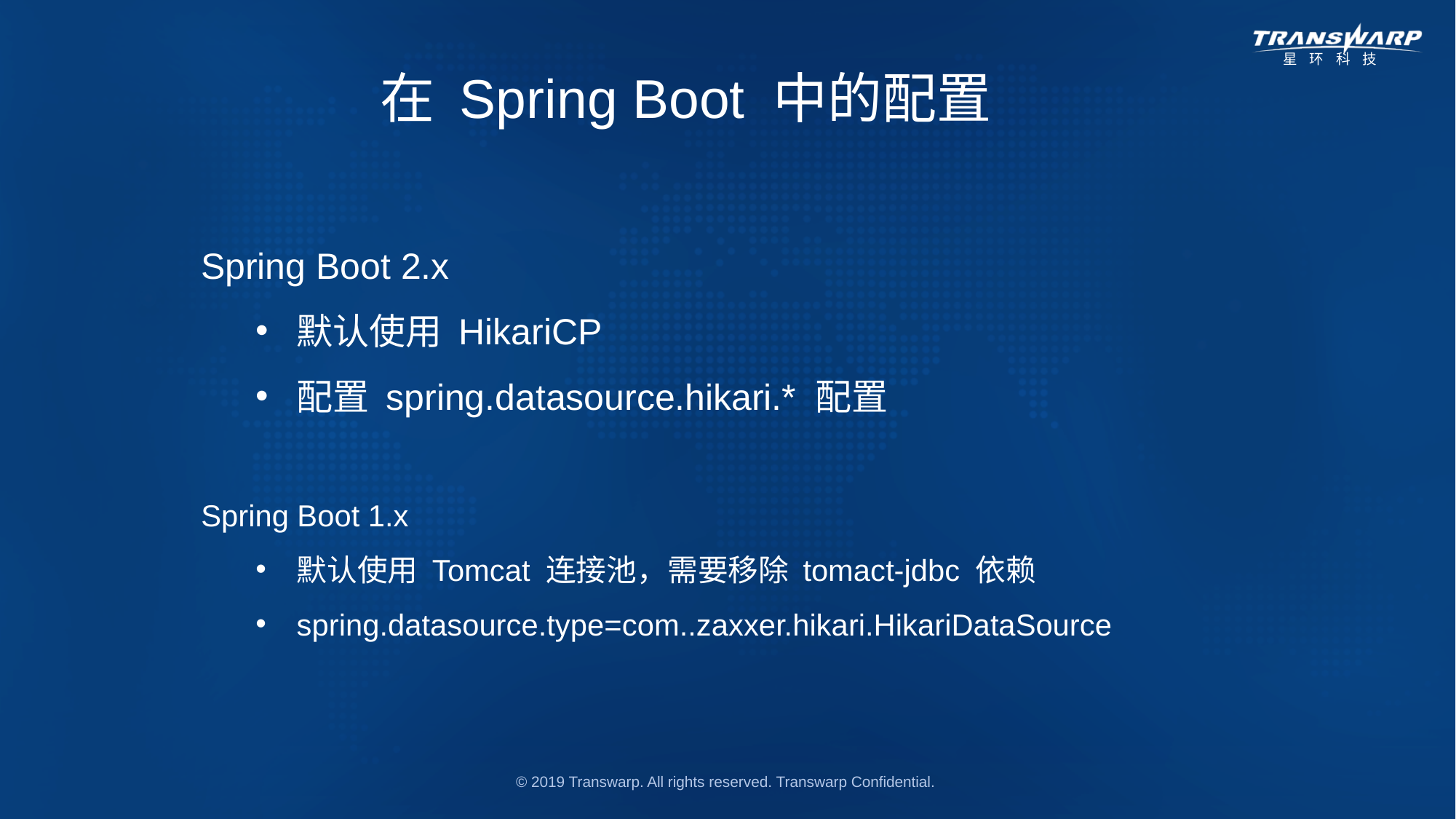

在 Spring Boot 中的配置
Spring Boot 2.x
默认使用 HikariCP
配置 spring.datasource.hikari.* 配置

Spring Boot 1.x
默认使用 Tomcat 连接池，需要移除 tomact-jdbc 依赖
spring.datasource.type=com..zaxxer.hikari.HikariDataSource

© 2019 Transwarp. All rights reserved. Transwarp Confidential.